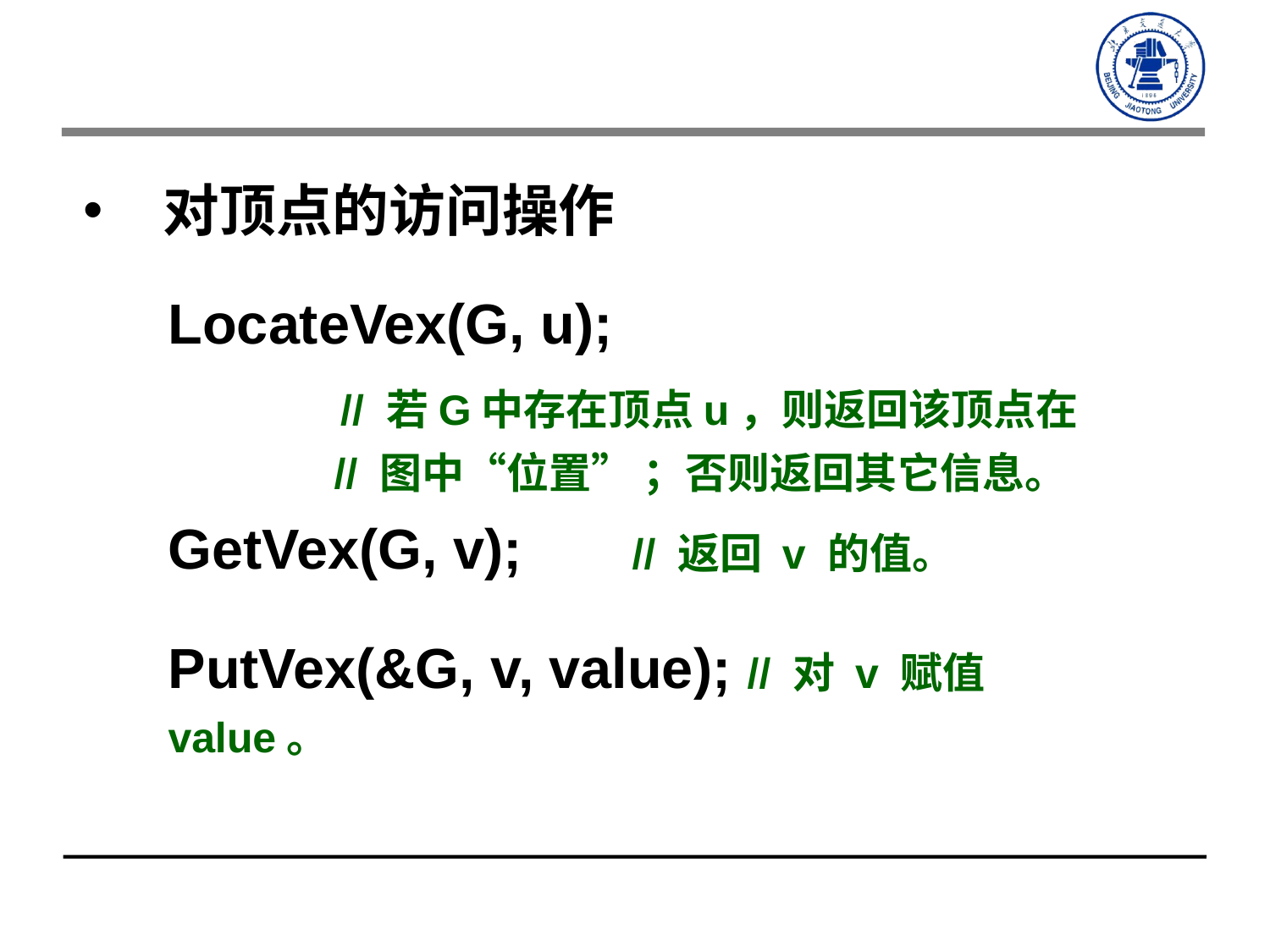

对顶点的访问操作
LocateVex(G, u);
           // 若G中存在顶点u，则返回该顶点在
              // 图中“位置” ；否则返回其它信息。
GetVex(G, v);       // 返回 v 的值。
PutVex(&G, v, value); // 对 v 赋值value。